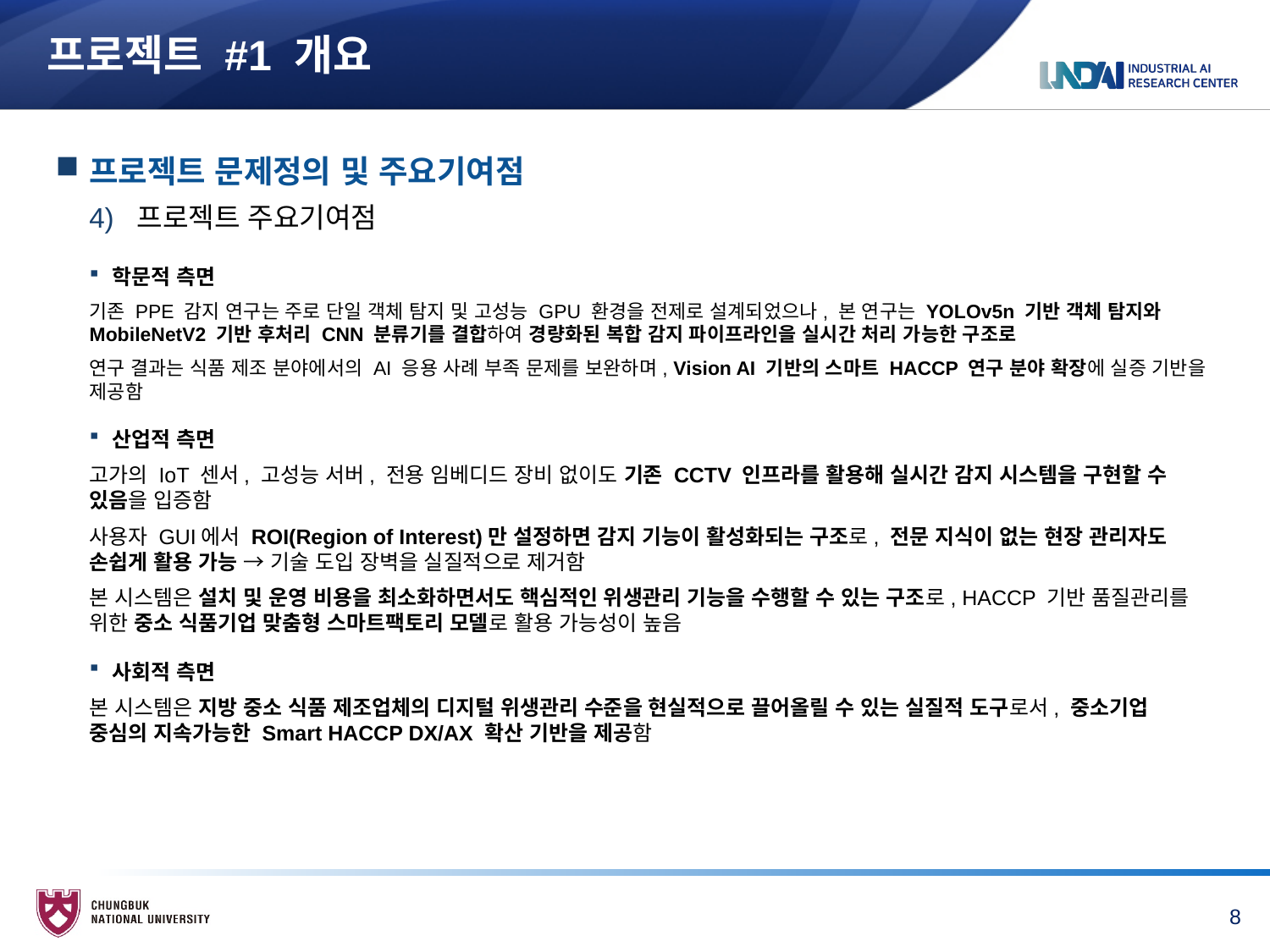

# 프로젝트 #1 개요
프로젝트 문제정의 및 주요기여점
프로젝트 주요기여점

학문적 측면
기존 PPE 감지 연구는 주로 단일 객체 탐지 및 고성능 GPU 환경을 전제로 설계되었으나, 본 연구는 YOLOv5n 기반 객체 탐지와 MobileNetV2 기반 후처리 CNN 분류기를 결합하여 경량화된 복합 감지 파이프라인을 실시간 처리 가능한 구조로
연구 결과는 식품 제조 분야에서의 AI 응용 사례 부족 문제를 보완하며, Vision AI 기반의 스마트 HACCP 연구 분야 확장에 실증 기반을 제공함

산업적 측면
고가의 IoT 센서, 고성능 서버, 전용 임베디드 장비 없이도 기존 CCTV 인프라를 활용해 실시간 감지 시스템을 구현할 수 있음을 입증함
사용자 GUI에서 ROI(Region of Interest)만 설정하면 감지 기능이 활성화되는 구조로, 전문 지식이 없는 현장 관리자도 손쉽게 활용 가능 → 기술 도입 장벽을 실질적으로 제거함
본 시스템은 설치 및 운영 비용을 최소화하면서도 핵심적인 위생관리 기능을 수행할 수 있는 구조로, HACCP 기반 품질관리를 위한 중소 식품기업 맞춤형 스마트팩토리 모델로 활용 가능성이 높음

사회적 측면
본 시스템은 지방 중소 식품 제조업체의 디지털 위생관리 수준을 현실적으로 끌어올릴 수 있는 실질적 도구로서, 중소기업 중심의 지속가능한 Smart HACCP DX/AX 확산 기반을 제공함